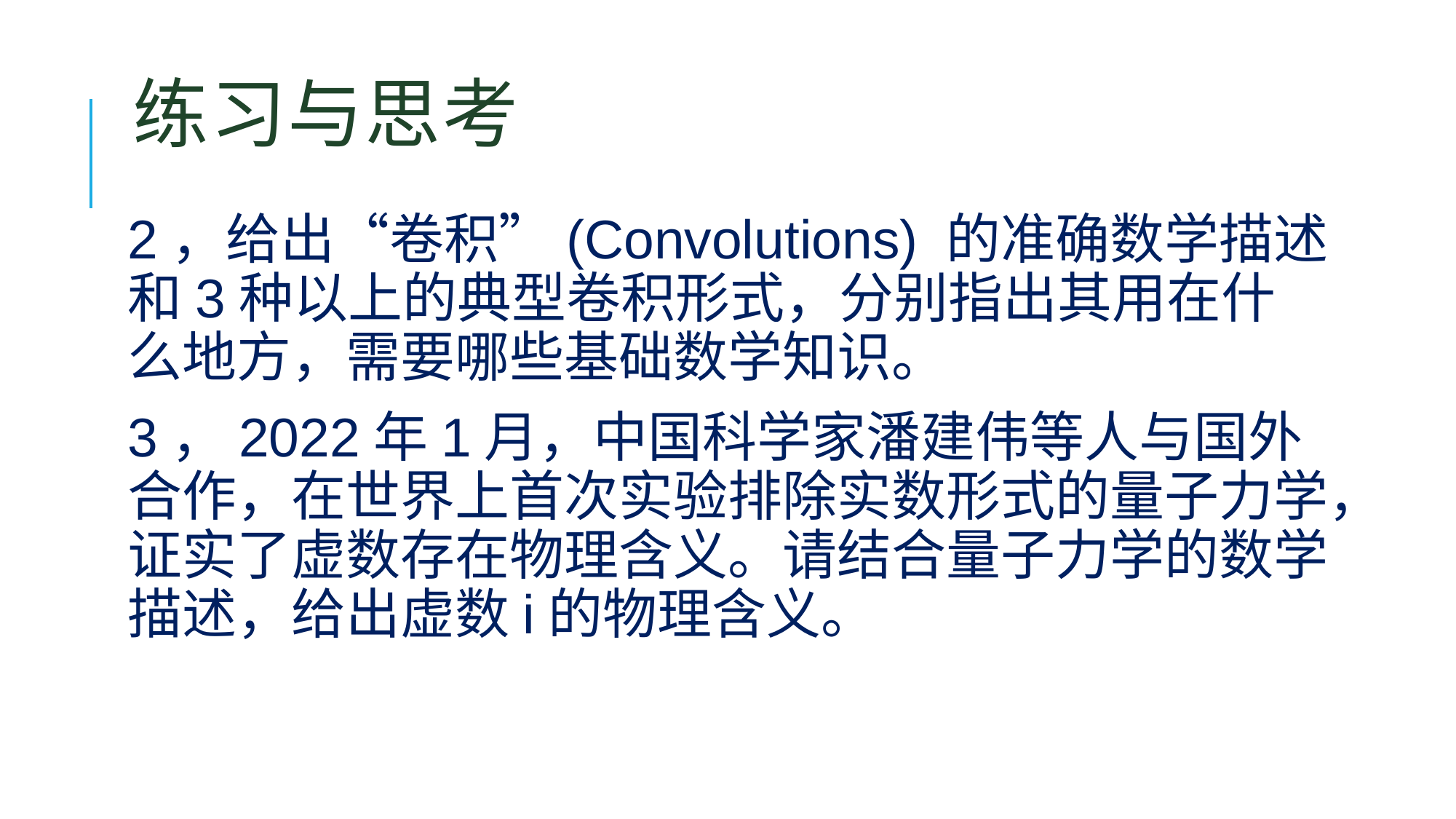

# 练习与思考
2，给出“卷积”(Convolutions) 的准确数学描述和3种以上的典型卷积形式，分别指出其用在什么地方，需要哪些基础数学知识。
3，2022年1月，中国科学家潘建伟等人与国外合作，在世界上首次实验排除实数形式的量子力学，证实了虚数存在物理含义。请结合量子力学的数学描述，给出虚数i的物理含义。